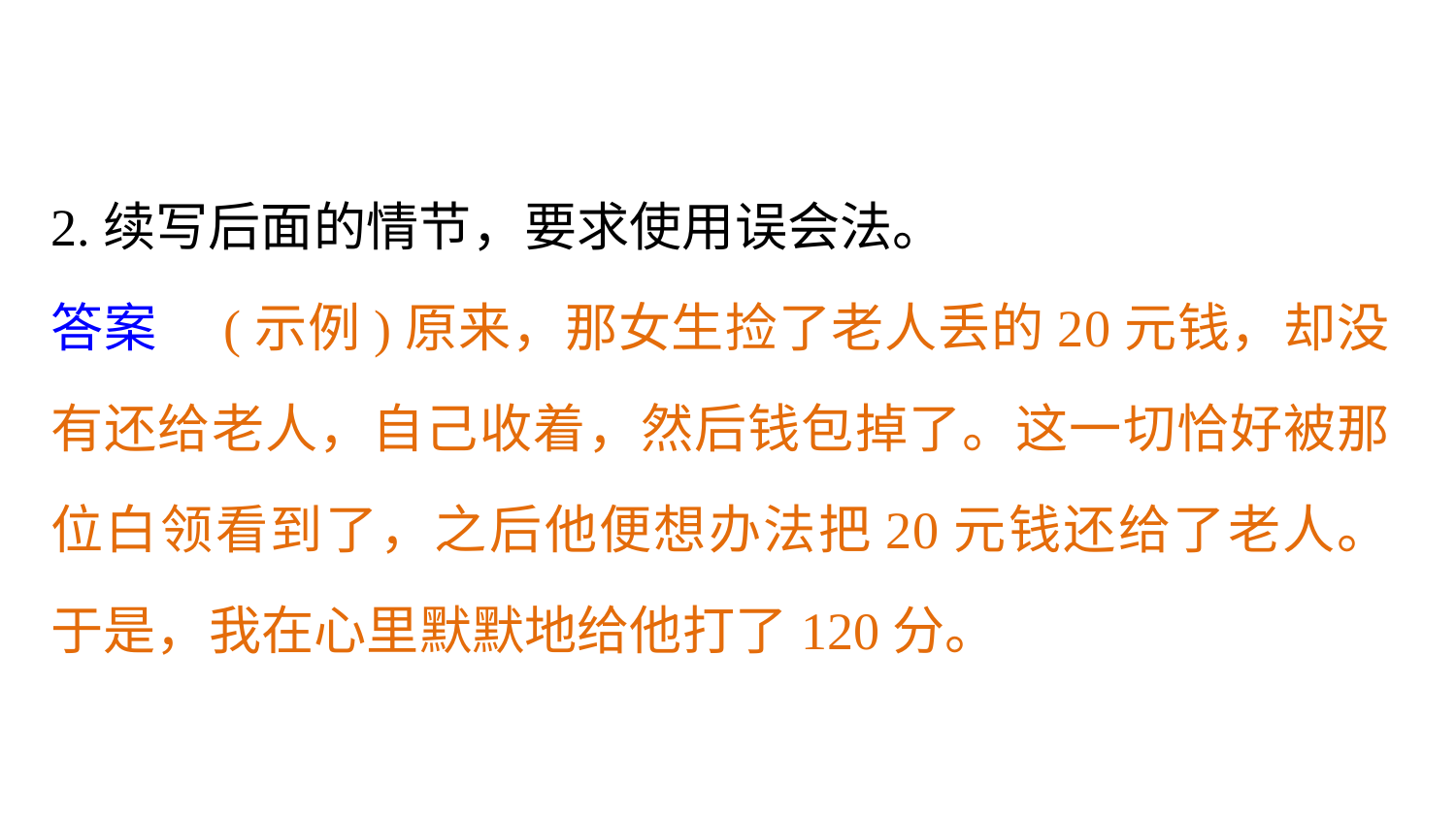

2.续写后面的情节，要求使用误会法。
答案　(示例)原来，那女生捡了老人丢的20元钱，却没有还给老人，自己收着，然后钱包掉了。这一切恰好被那位白领看到了，之后他便想办法把20元钱还给了老人。于是，我在心里默默地给他打了120分。